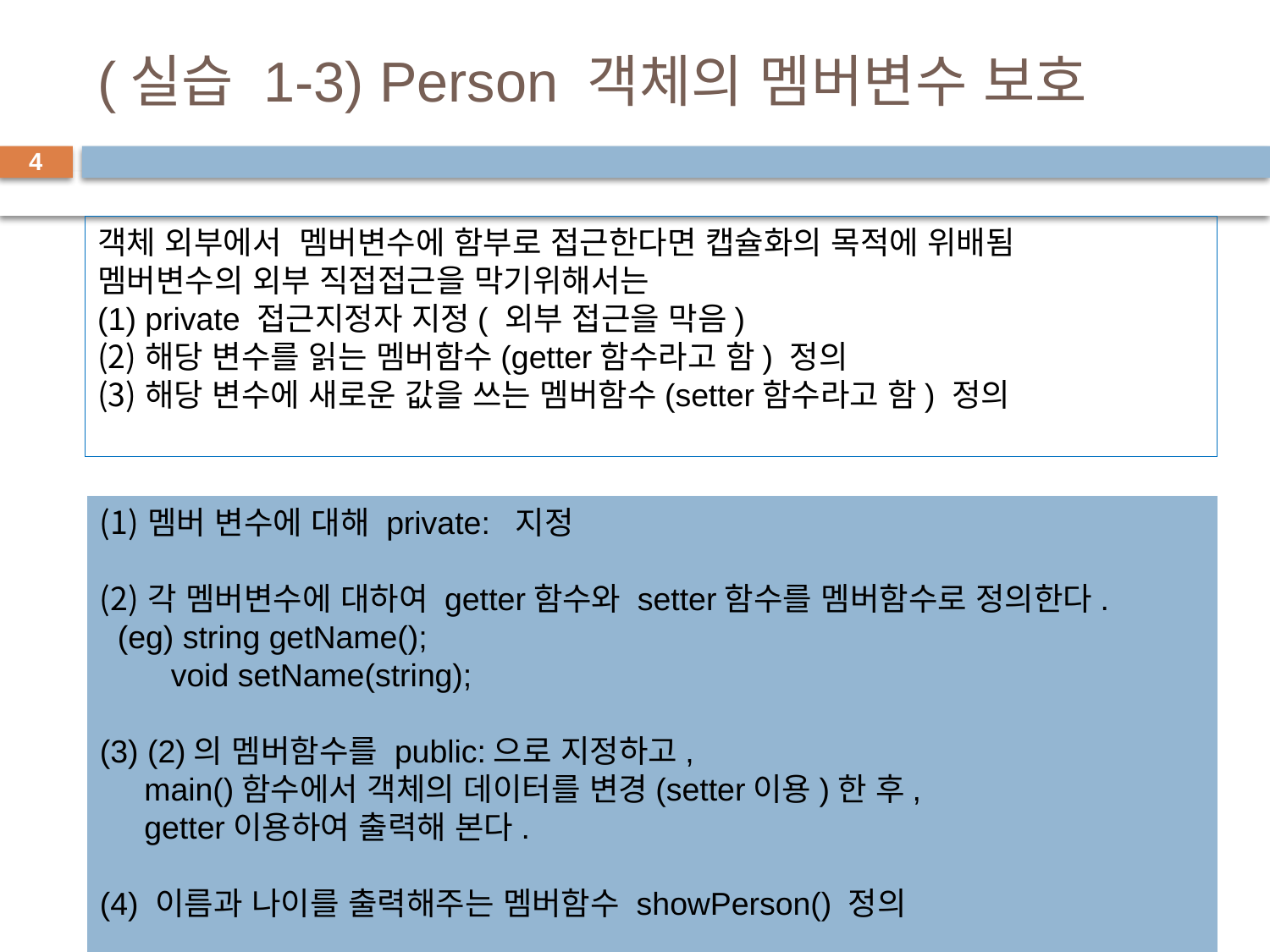

# (실습 1-3) Person 객체의 멤버변수 보호
4
객체 외부에서  멤버변수에 함부로 접근한다면 캡슐화의 목적에 위배됨
멤버변수의 외부 직접접근을 막기위해서는
private 접근지정자 지정( 외부 접근을 막음)
해당 변수를 읽는 멤버함수(getter함수라고 함) 정의
해당 변수에 새로운 값을 쓰는 멤버함수(setter함수라고 함) 정의

멤버 변수에 대해 private:  지정

각 멤버변수에 대하여 getter함수와 setter함수를 멤버함수로 정의한다.
  (eg) string getName();
        void setName(string);

(3) (2)의 멤버함수를 public:으로 지정하고,
     main()함수에서 객체의 데이터를 변경(setter이용)한 후,
     getter이용하여 출력해 본다.

(4) 이름과 나이를 출력해주는 멤버함수 showPerson() 정의